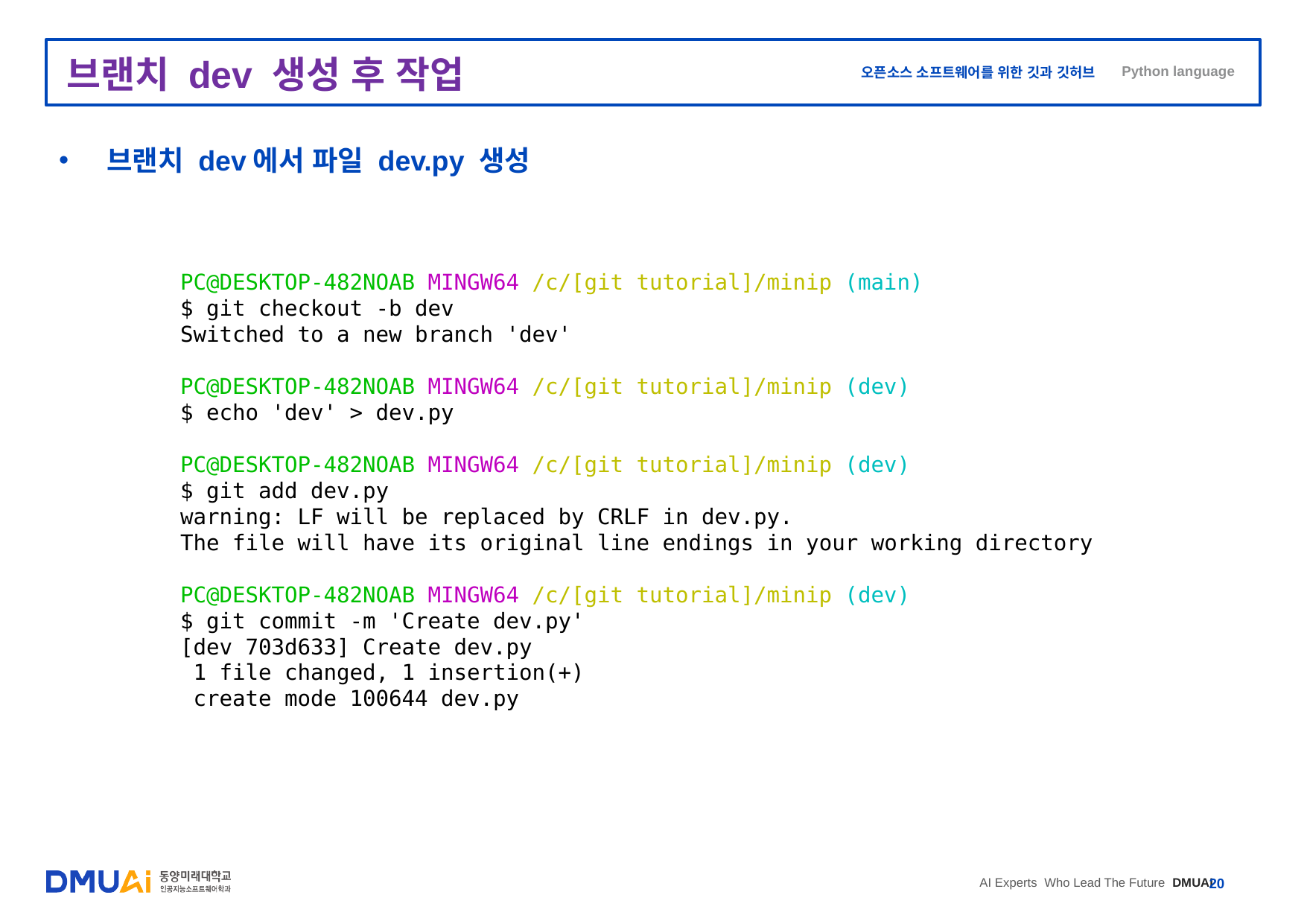

# 브랜치 dev 생성 후 작업
브랜치 dev에서 파일 dev.py 생성

PC@DESKTOP-482NOAB MINGW64 /c/[git tutorial]/minip (main)
$ git checkout -b dev
Switched to a new branch 'dev'

PC@DESKTOP-482NOAB MINGW64 /c/[git tutorial]/minip (dev)
$ echo 'dev' > dev.py

PC@DESKTOP-482NOAB MINGW64 /c/[git tutorial]/minip (dev)
$ git add dev.py
warning: LF will be replaced by CRLF in dev.py.
The file will have its original line endings in your working directory

PC@DESKTOP-482NOAB MINGW64 /c/[git tutorial]/minip (dev)
$ git commit -m 'Create dev.py'
[dev 703d633] Create dev.py
 1 file changed, 1 insertion(+)
 create mode 100644 dev.py